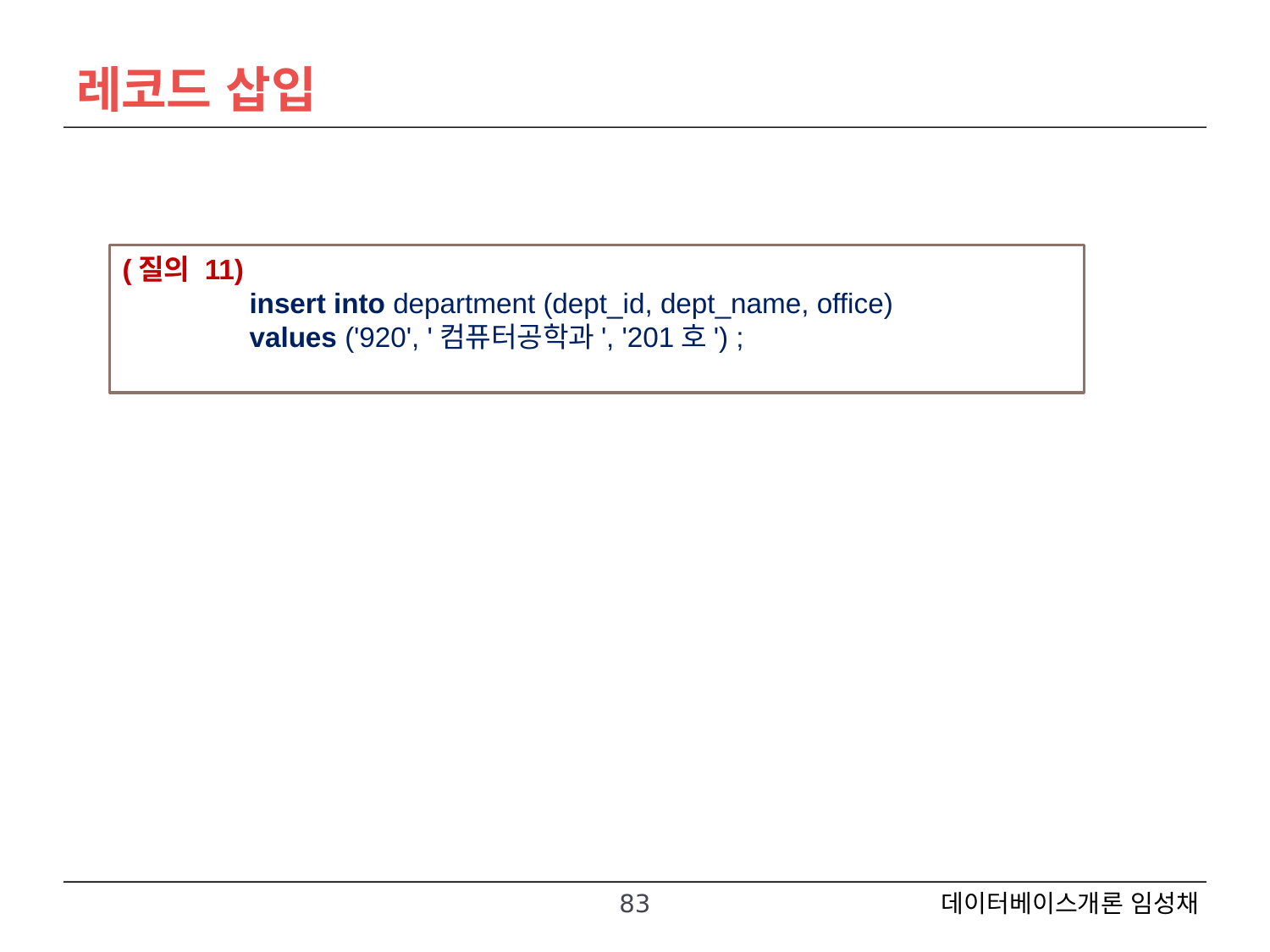

# 레코드 삽입
(질의 11)
	insert into department (dept_id, dept_name, office)
	values ('920', '컴퓨터공학과', '201호') ;

83
데이터베이스개론 임성채